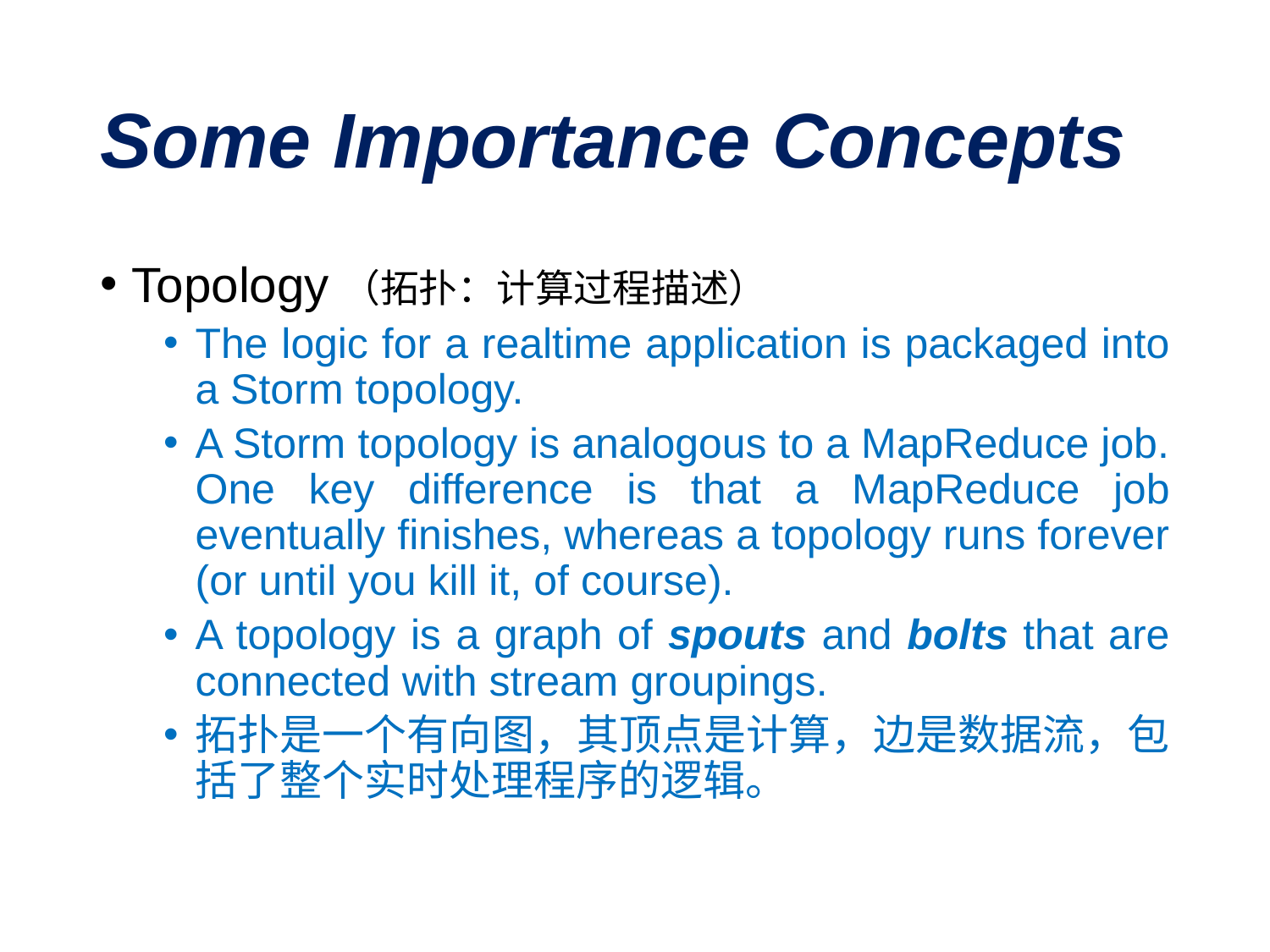

# Some Importance Concepts
Topology（拓扑：计算过程描述）
The logic for a realtime application is packaged into a Storm topology.
A Storm topology is analogous to a MapReduce job. One key difference is that a MapReduce job eventually finishes, whereas a topology runs forever (or until you kill it, of course).
A topology is a graph of spouts and bolts that are connected with stream groupings.
拓扑是一个有向图，其顶点是计算，边是数据流，包括了整个实时处理程序的逻辑。